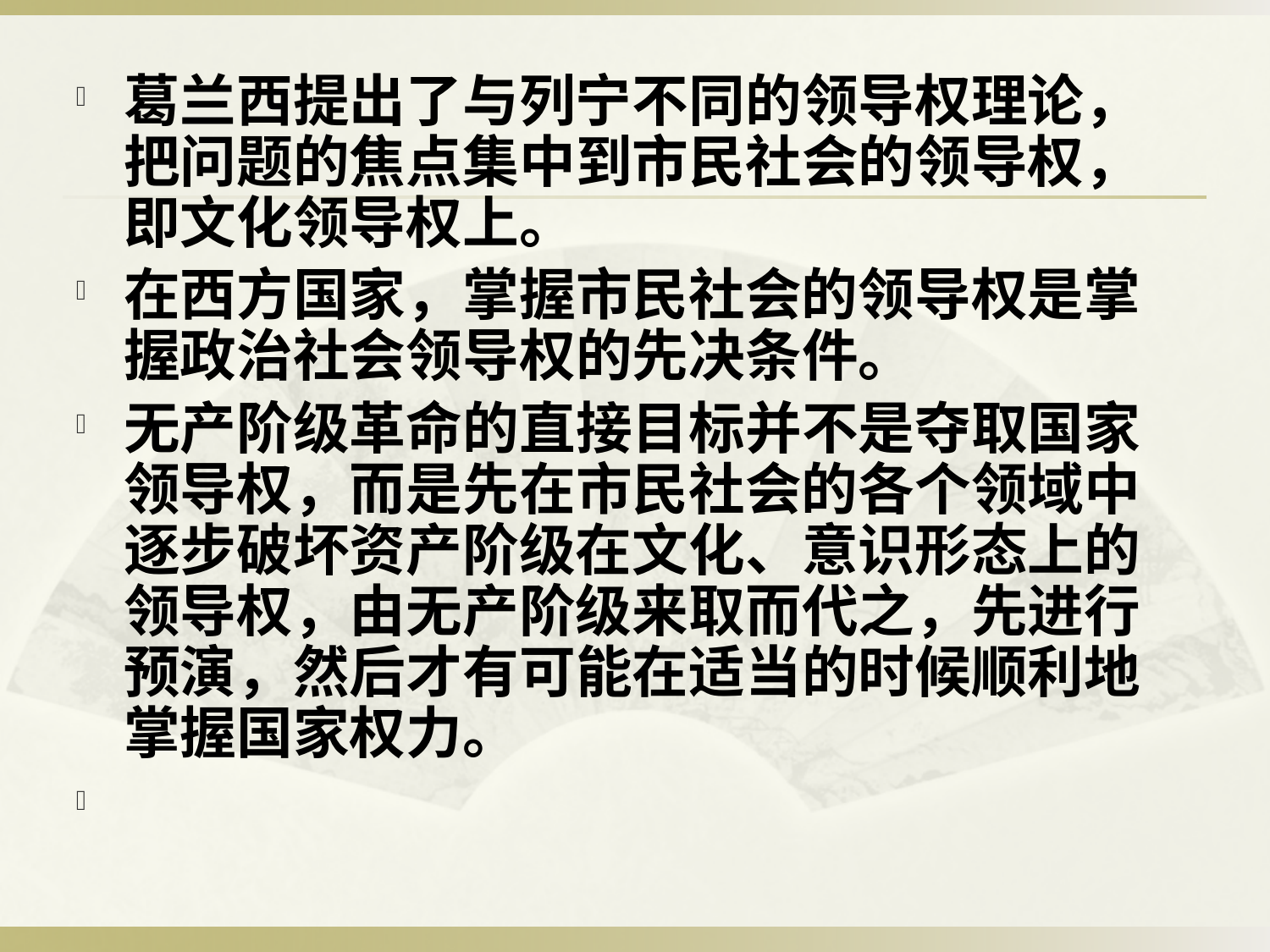

葛兰西提出了与列宁不同的领导权理论，把问题的焦点集中到市民社会的领导权，即文化领导权上。
在西方国家，掌握市民社会的领导权是掌握政治社会领导权的先决条件。
无产阶级革命的直接目标并不是夺取国家领导权，而是先在市民社会的各个领域中逐步破坏资产阶级在文化、意识形态上的领导权，由无产阶级来取而代之，先进行预演，然后才有可能在适当的时候顺利地掌握国家权力。